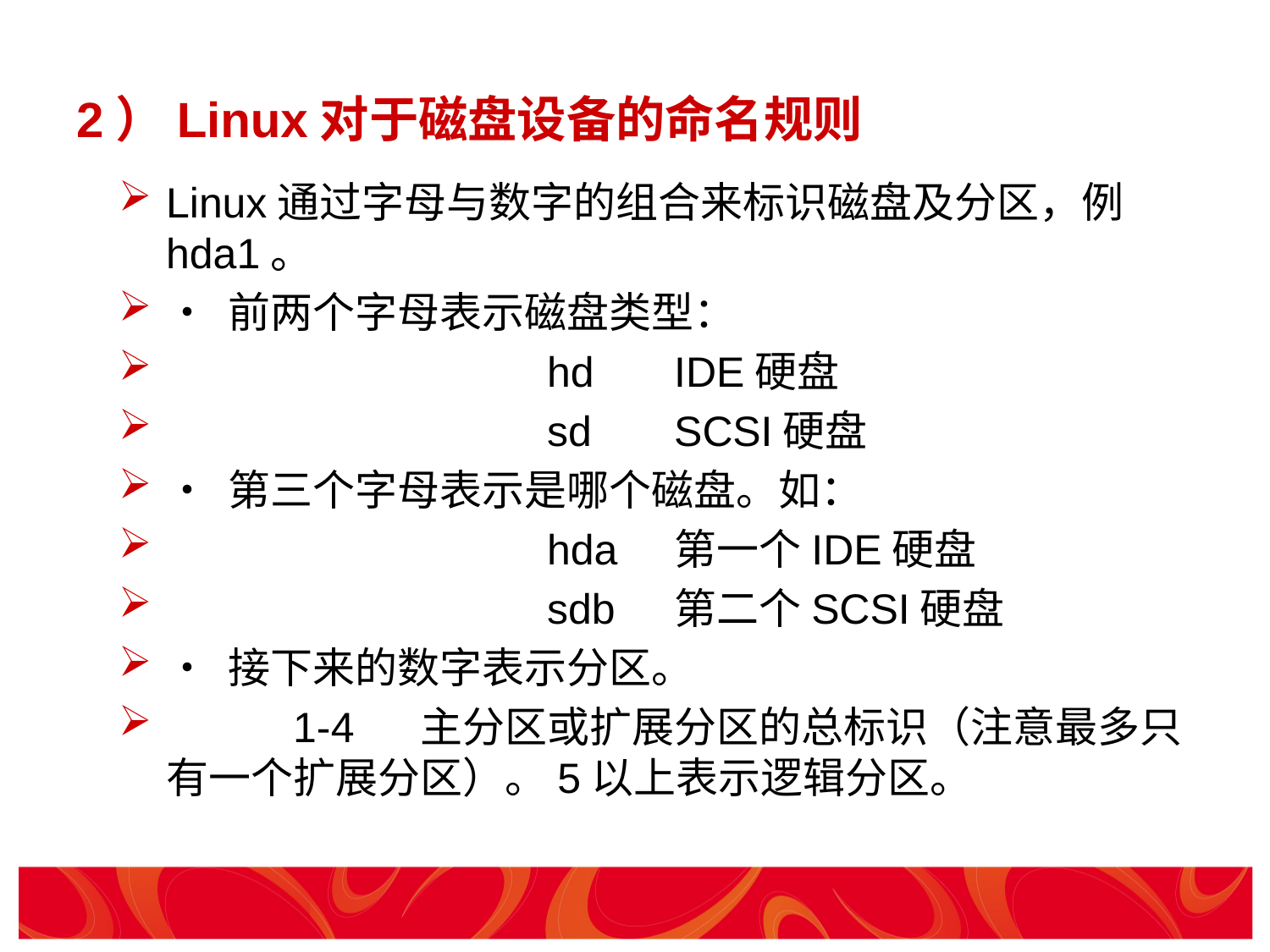

# 2）Linux对于磁盘设备的命名规则
Linux通过字母与数字的组合来标识磁盘及分区，例hda1。
• 前两个字母表示磁盘类型：
			hd	IDE硬盘
			sd	SCSI硬盘
• 第三个字母表示是哪个磁盘。如：
			hda	第一个IDE硬盘
			sdb	第二个SCSI硬盘
• 接下来的数字表示分区。
	1-4	主分区或扩展分区的总标识（注意最多只有一个扩展分区）。5以上表示逻辑分区。